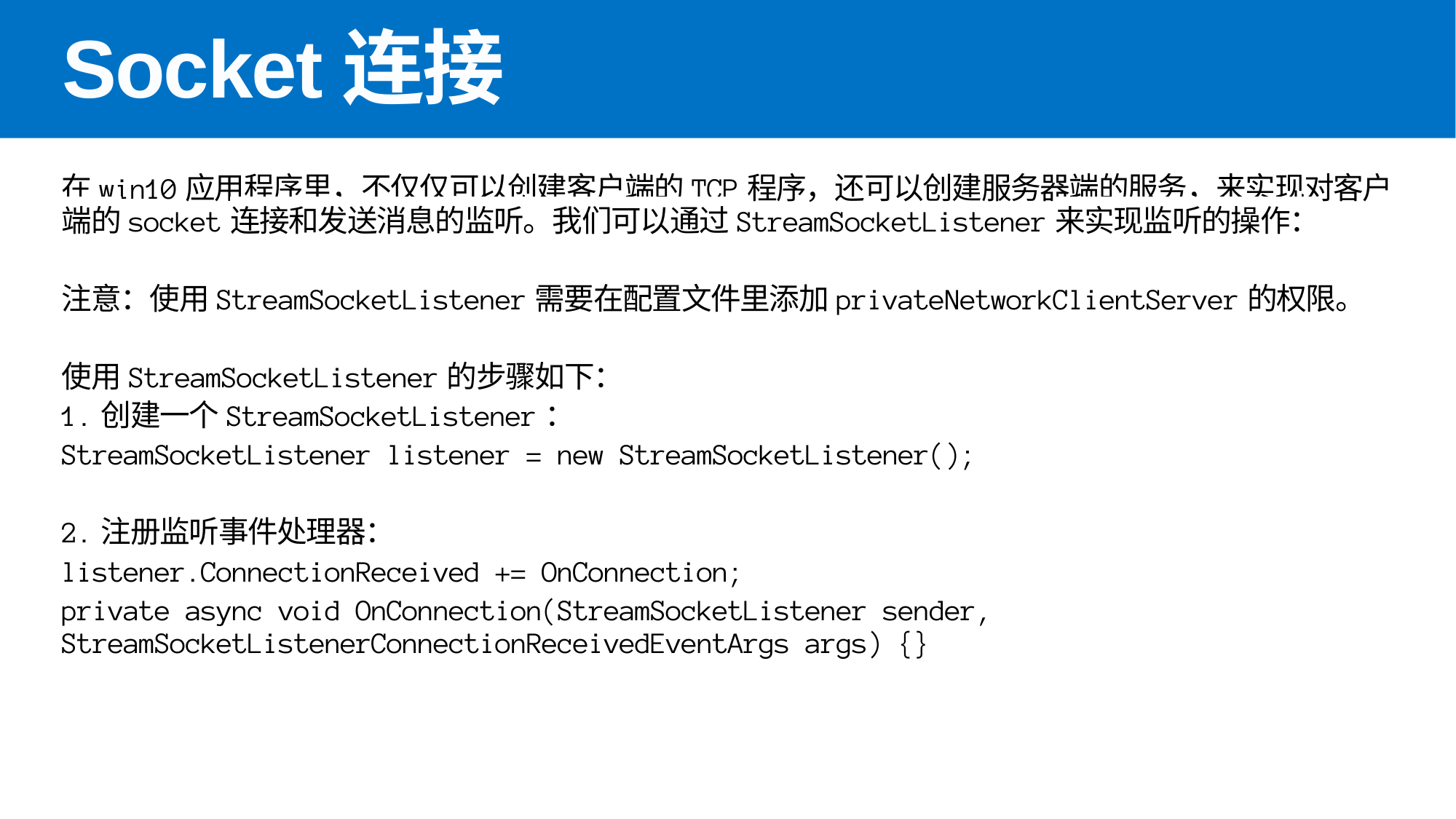

# Socket连接
在win10应用程序里，不仅仅可以创建客户端的TCP程序，还可以创建服务器端的服务，来实现对客户端的socket连接和发送消息的监听。我们可以通过StreamSocketListener来实现监听的操作：

注意：使用StreamSocketListener需要在配置文件里添加privateNetworkClientServer的权限。

使用StreamSocketListener的步骤如下：
1.创建一个StreamSocketListener：
StreamSocketListener listener = new StreamSocketListener();

2.注册监听事件处理器：
listener.ConnectionReceived += OnConnection;
private async void OnConnection(StreamSocketListener sender, StreamSocketListenerConnectionReceivedEventArgs args) {}